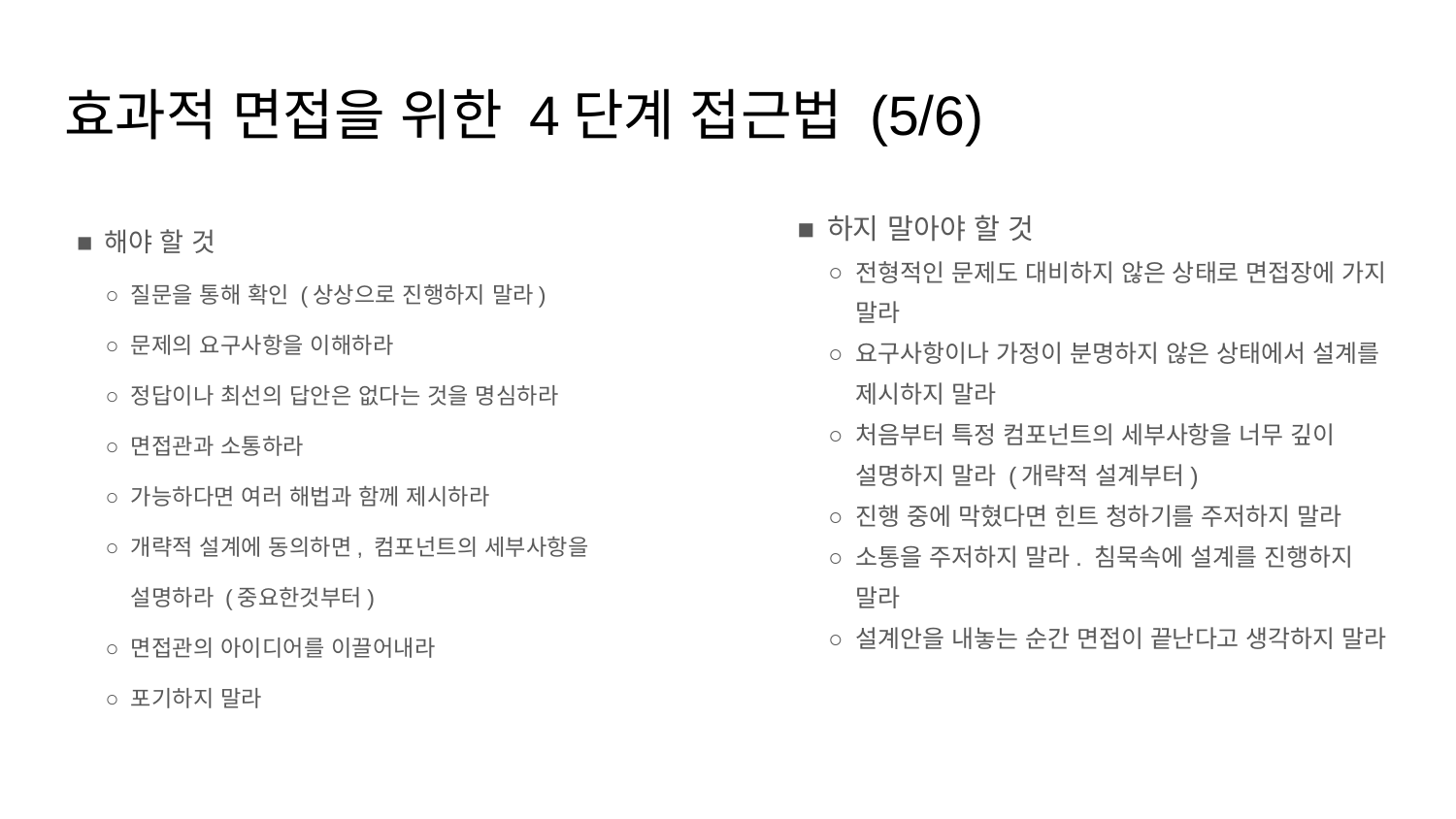

# 효과적 면접을 위한 4단계 접근법 (5/6)
해야 할 것
질문을 통해 확인 (상상으로 진행하지 말라)
문제의 요구사항을 이해하라
정답이나 최선의 답안은 없다는 것을 명심하라
면접관과 소통하라
가능하다면 여러 해법과 함께 제시하라
개략적 설계에 동의하면, 컴포넌트의 세부사항을 설명하라 (중요한것부터)
면접관의 아이디어를 이끌어내라
포기하지 말라
하지 말아야 할 것
전형적인 문제도 대비하지 않은 상태로 면접장에 가지 말라
요구사항이나 가정이 분명하지 않은 상태에서 설계를 제시하지 말라
처음부터 특정 컴포넌트의 세부사항을 너무 깊이 설명하지 말라 (개략적 설계부터)
진행 중에 막혔다면 힌트 청하기를 주저하지 말라
소통을 주저하지 말라. 침묵속에 설계를 진행하지 말라
설계안을 내놓는 순간 면접이 끝난다고 생각하지 말라